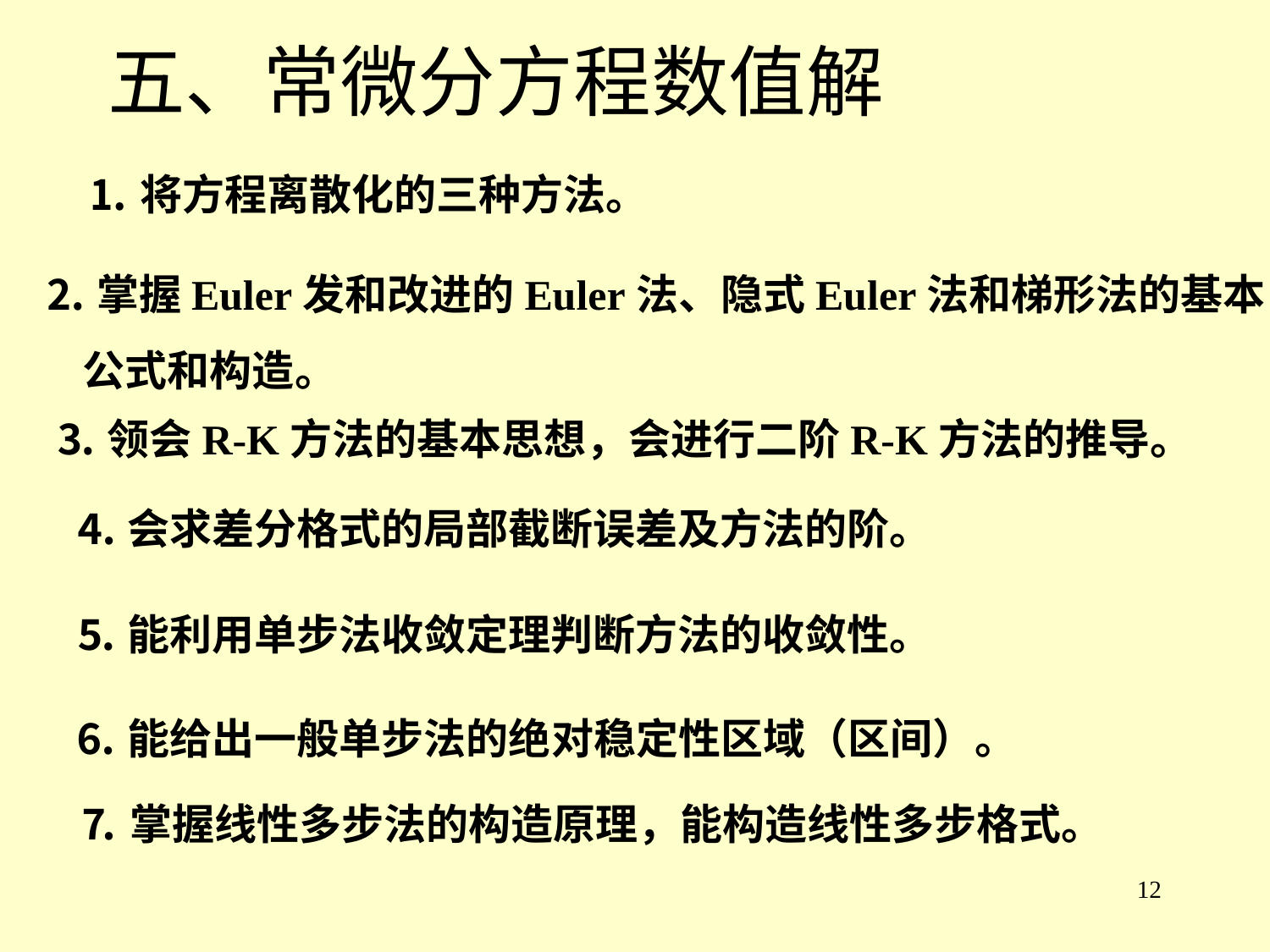

# 五、常微分方程数值解
⒈将方程离散化的三种方法。
⒉掌握Euler发和改进的Euler法、隐式Euler法和梯形法的基本
   公式和构造。
⒊领会R-K方法的基本思想，会进行二阶R-K方法的推导。
⒋会求差分格式的局部截断误差及方法的阶。
⒌能利用单步法收敛定理判断方法的收敛性。
⒍能给出一般单步法的绝对稳定性区域（区间）。
⒎掌握线性多步法的构造原理，能构造线性多步格式。
12